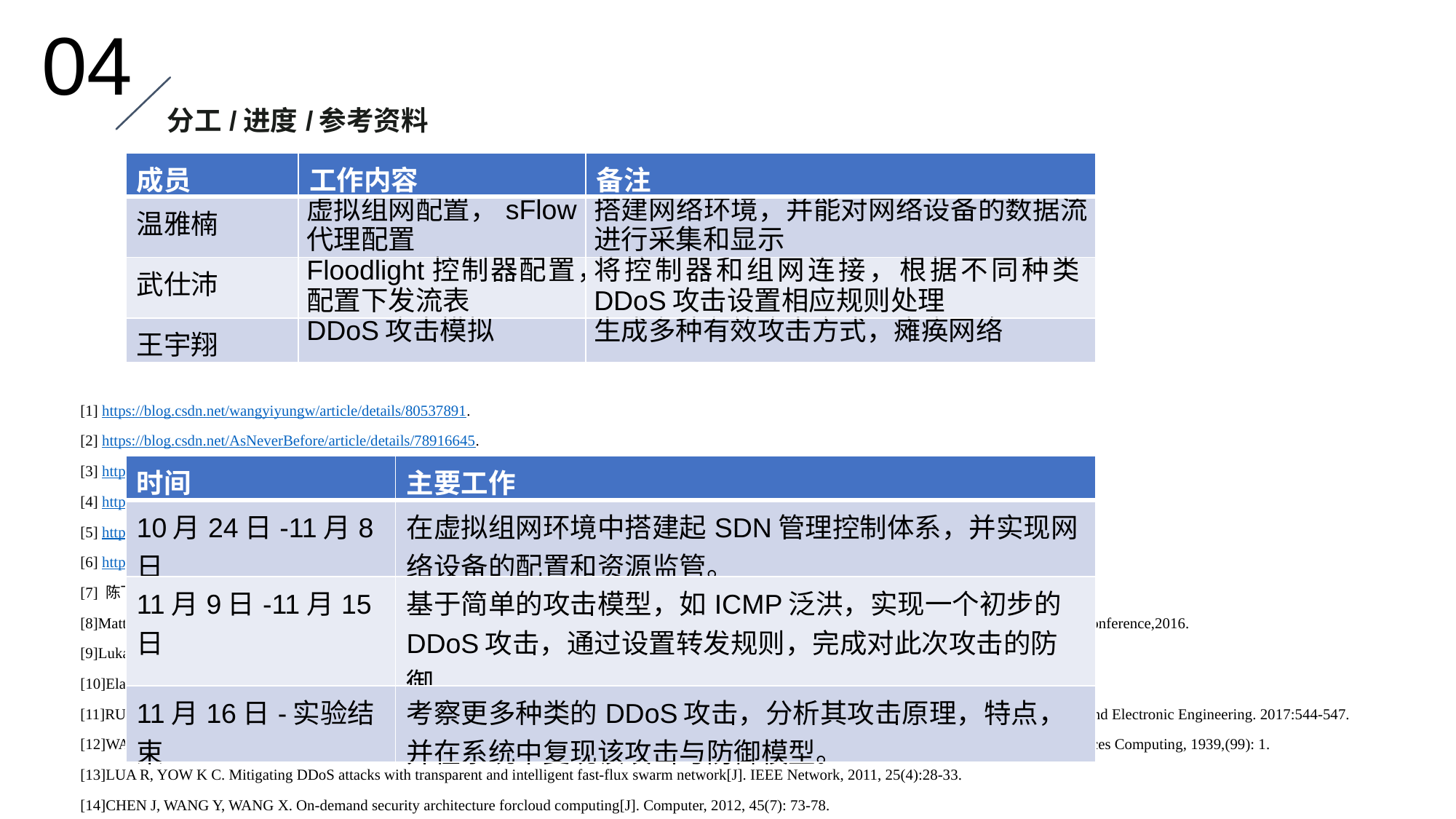

04
分工/进度/参考资料
| 成员 | 工作内容 | 备注 |
| --- | --- | --- |
| 温雅楠 | 虚拟组网配置，sFlow代理配置 | 搭建网络环境，并能对网络设备的数据流进行采集和显示 |
| 武仕沛 | Floodlight控制器配置，配置下发流表 | 将控制器和组网连接，根据不同种类DDoS攻击设置相应规则处理 |
| 王宇翔 | DDoS攻击模拟 | 生成多种有效攻击方式，瘫痪网络 |
[1] https://blog.csdn.net/wangyiyungw/article/details/80537891.
[2] https://blog.csdn.net/AsNeverBefore/article/details/78916645.
[3] https://www.sdnlab.com/2909.html.
[4] https://www.sdnlab.com/experimental-platform/.
[5] https://www.sdnlab.com/sflow-ddos/.
[6] http://blog.chinaunix.net/uid-20556054-id-3164909.html.
[7] 陈飞,毕小红,王晶晶,刘渊.DDoS攻击防御技术发展综述[J].网络与信息安全学报,2017,3(10):16-24.
[8]Mattijs Jonker,Anna Sperotto,Roland van Rijswijk-Deij,Ramin Sadre,Aiko Pras. Measuring the Adoption of DDoS Protection Services[P]. Internet Measurement Conference,2016.
[9]Lukasz Apiecionek, Jacek M.Czerniak, Wojciech T.Dobrosieski. Quality of Services Method as a DDoS Protection Tool. Intelligent Systems 2014 pp 225-234
[10]Elaine Shi, Ion Stoica, David Andersen, Adrian Perrig. OverDoSe: A Generic DDoS Protection Service Using an Overlay Network. 2006-01, CMU-CS-06-114.
[11]RUKAVITSYN A, BORISENKO K, SHOROV A. Self-learningmethod for DDoS detection model in cloud computing[C]//IEEEYoung Researchers in Electrical and Electronic Engineering. 2017:544-547.
[12]WAHAB O A, BENTAHAR J, OTROK H, et al. Optimal loaddistribution for the detection of VM-based DDoS attacks inthe cloud[J]. IEEE Transactions on Services Computing, 1939,(99): 1.
[13]LUA R, YOW K C. Mitigating DDoS attacks with transparent and intelligent fast-flux swarm network[J]. IEEE Network, 2011, 25(4):28-33.
[14]CHEN J, WANG Y, WANG X. On-demand security architecture forcloud computing[J]. Computer, 2012, 45(7): 73-78.
| 时间 | 主要工作 |
| --- | --- |
| 10月24日-11月8日 | 在虚拟组网环境中搭建起SDN管理控制体系，并实现网络设备的配置和资源监管。 |
| 11月9日-11月15日 | 基于简单的攻击模型，如ICMP泛洪，实现一个初步的DDoS攻击，通过设置转发规则，完成对此次攻击的防御。 |
| 11月16日-实验结束 | 考察更多种类的DDoS攻击，分析其攻击原理，特点，并在系统中复现该攻击与防御模型。 |